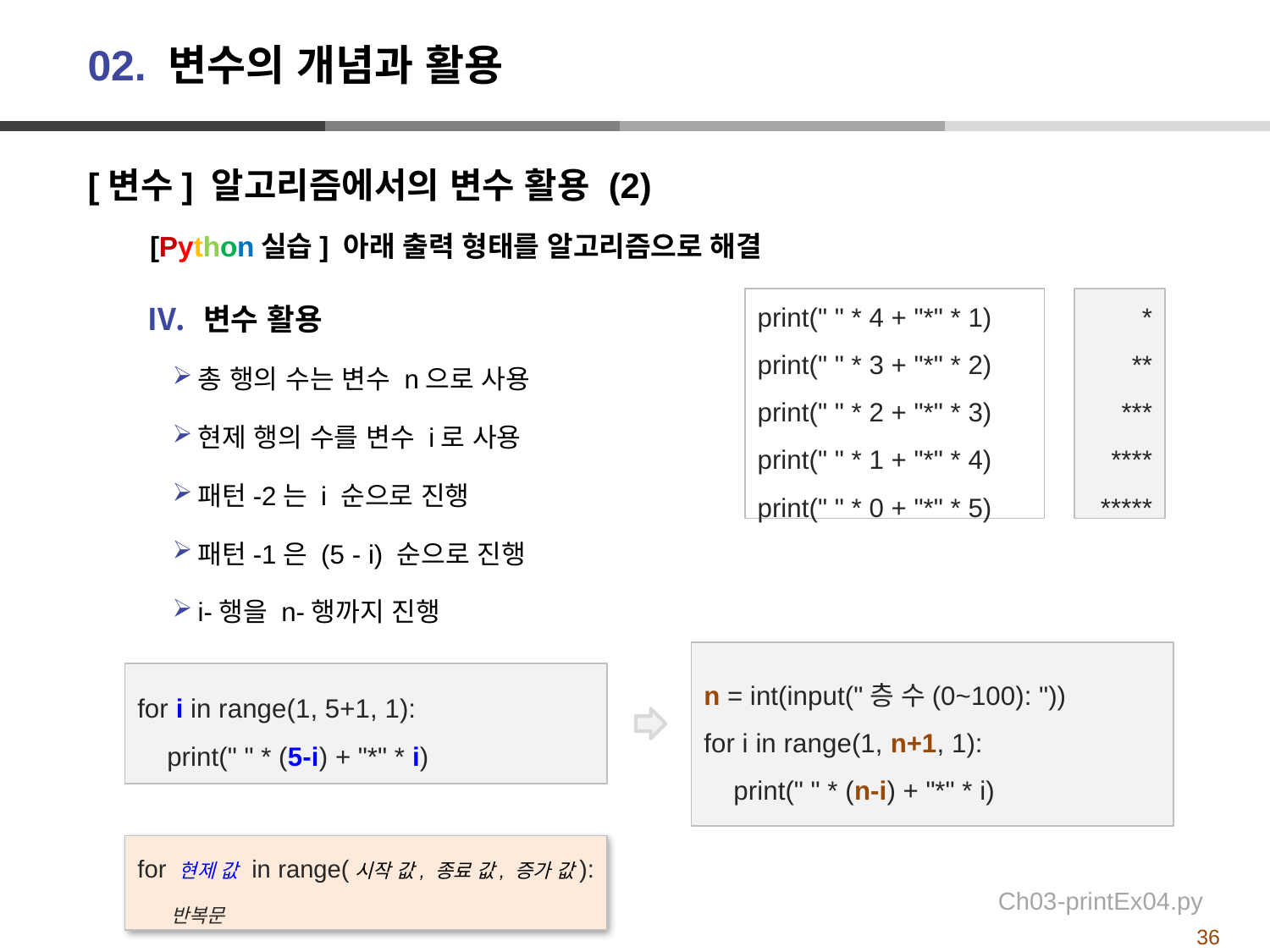

# 02. 변수의 개념과 활용
[변수] 알고리즘에서의 변수 활용 (2)
[Python실습] 아래 출력 형태를 알고리즘으로 해결

변수 활용
총 행의 수는 변수 n으로 사용
현제 행의 수를 변수 i로 사용
패턴-2는 i 순으로 진행
패턴-1은 (5 - i) 순으로 진행
i-행을 n-행까지 진행

print(" " * 4 + "*" * 1)
print(" " * 3 + "*" * 2)
print(" " * 2 + "*" * 3)
print(" " * 1 + "*" * 4)
print(" " * 0 + "*" * 5)
    *
   **
  ***
  ****
*****
n = int(input("층 수(0~100): "))
for i in range(1, n+1, 1):
    print(" " * (n-i) + "*" * i)
for i in range(1, 5+1, 1):
    print(" " * (5-i) + "*" * i)

for 현제 값 in range(시작 값, 종료 값, 증가 값):
    반복문
Ch03-printEx04.py